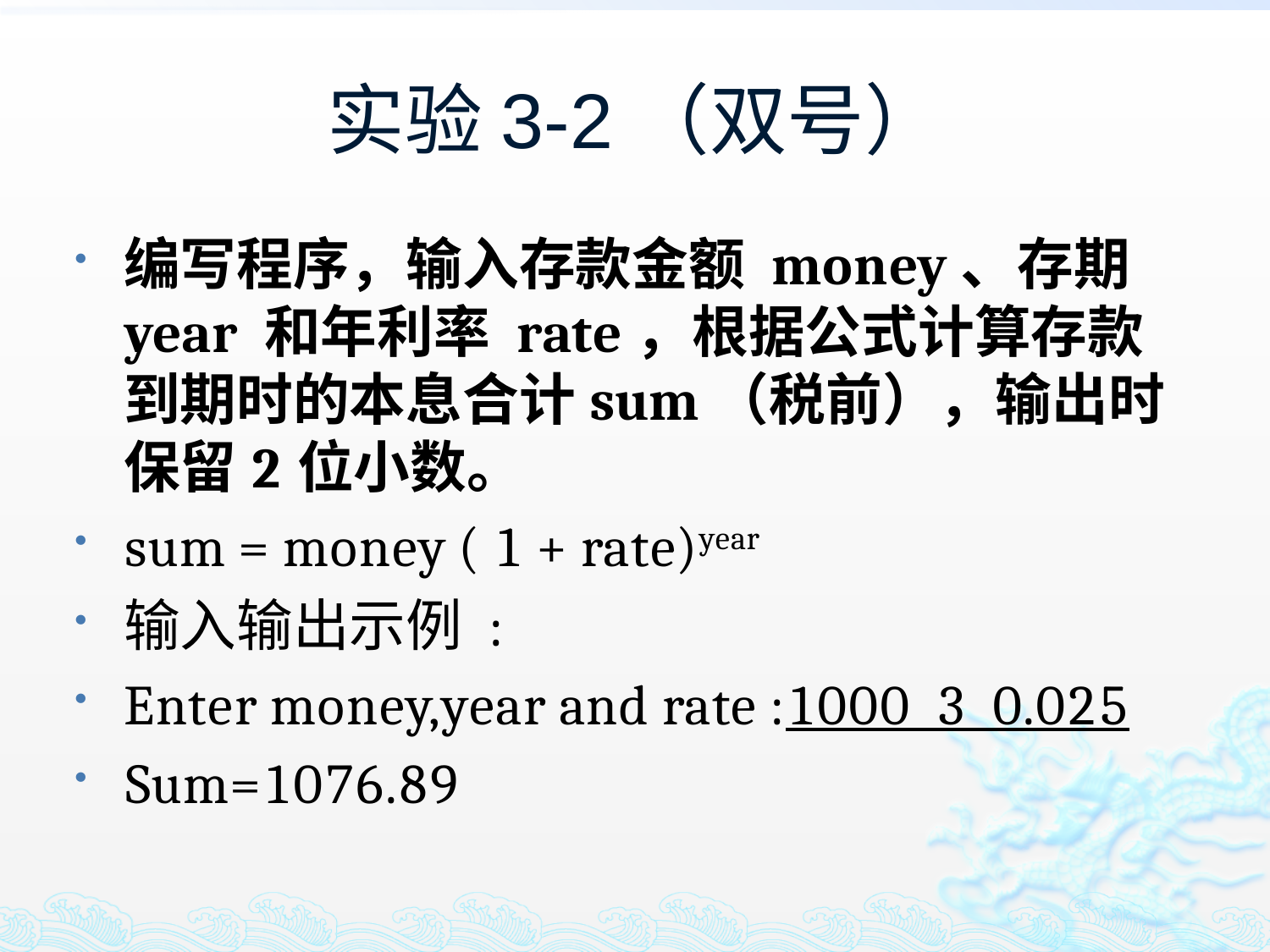

# 实验3-2（双号）
编写程序，输入存款金额 money、存期 year 和年利率 rate，根据公式计算存款到期时的本息合计sum（税前），输出时保留2位小数。
sum = money ( 1 + rate)year
输入输出示例 :
Enter money,year and rate :1000  3  0.025
Sum=1076.89